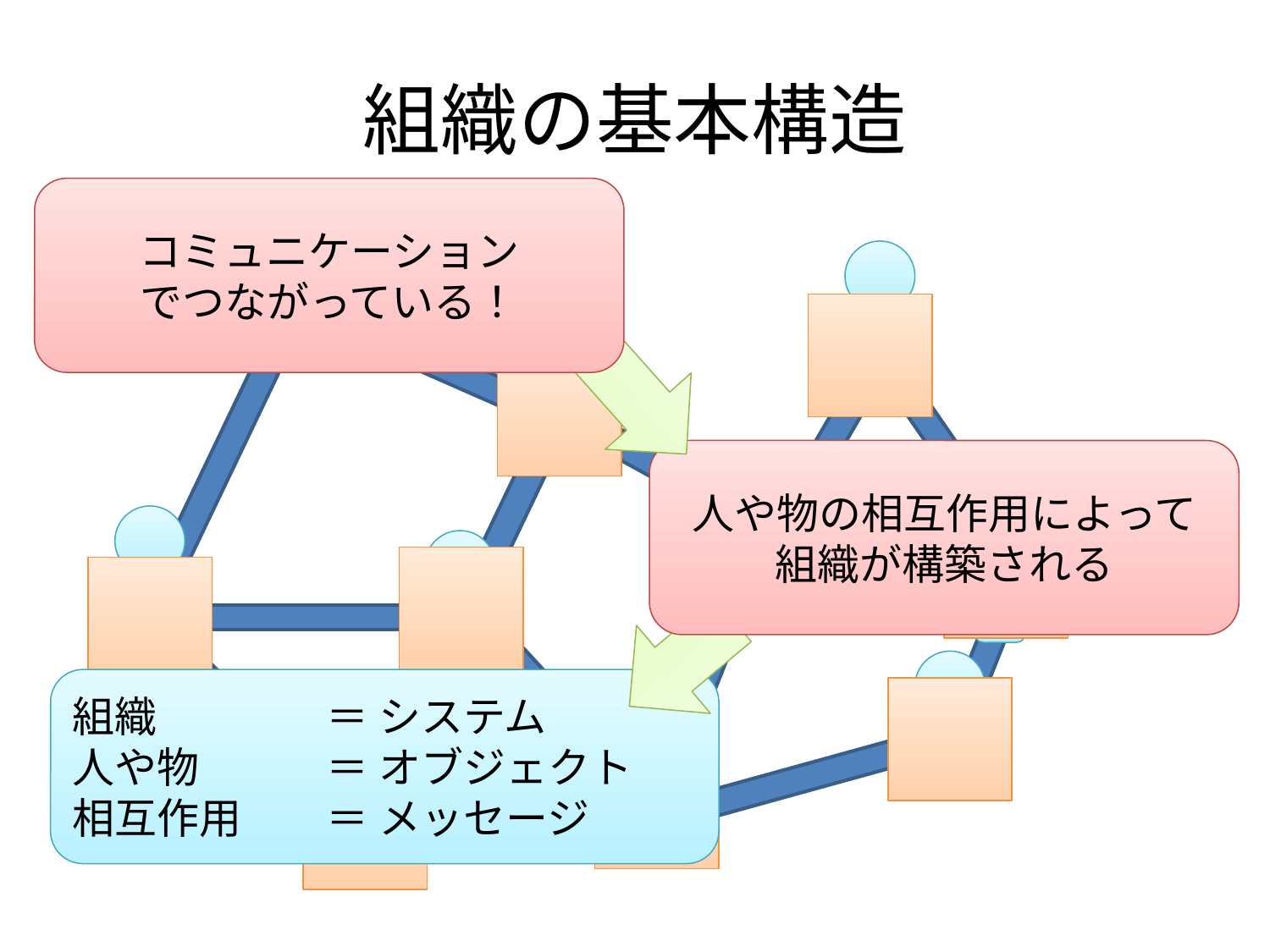

# 組織の基本構造
コミュニケーション
でつながっている！

人や物の相互作用によって
組織が構築される

組織		＝ システム
人や物	＝ オブジェクト
相互作用	＝ メッセージ